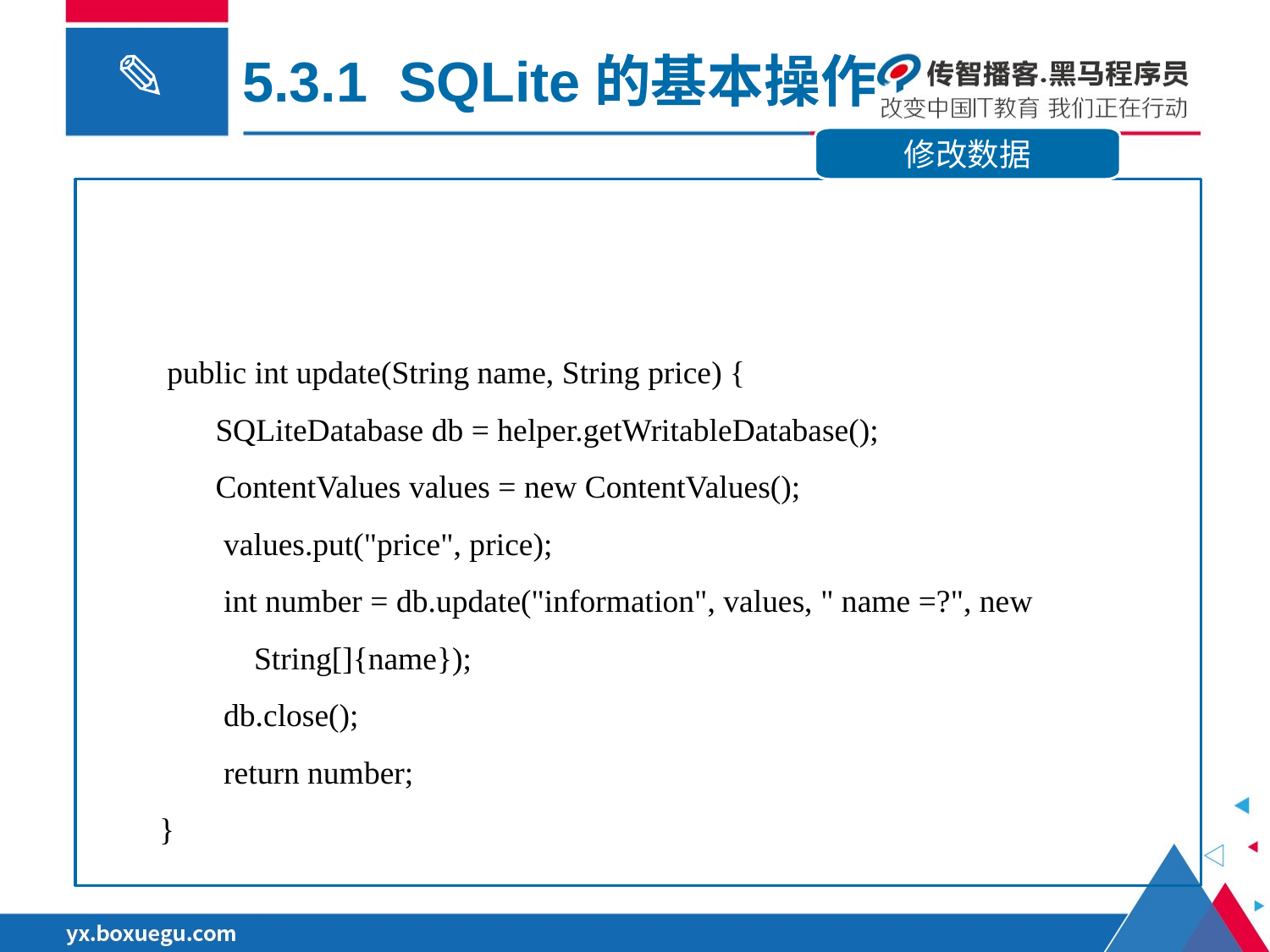

5.3.1  SQLite的基本操作
修改数据

     public int update(String name, String price) {
           SQLiteDatabase db = helper.getWritableDatabase();
           ContentValues values = new ContentValues();
            values.put("price", price);
            int number = db.update("information", values, " name =?", new        	String[]{name});
            db.close();
            return number;
    }